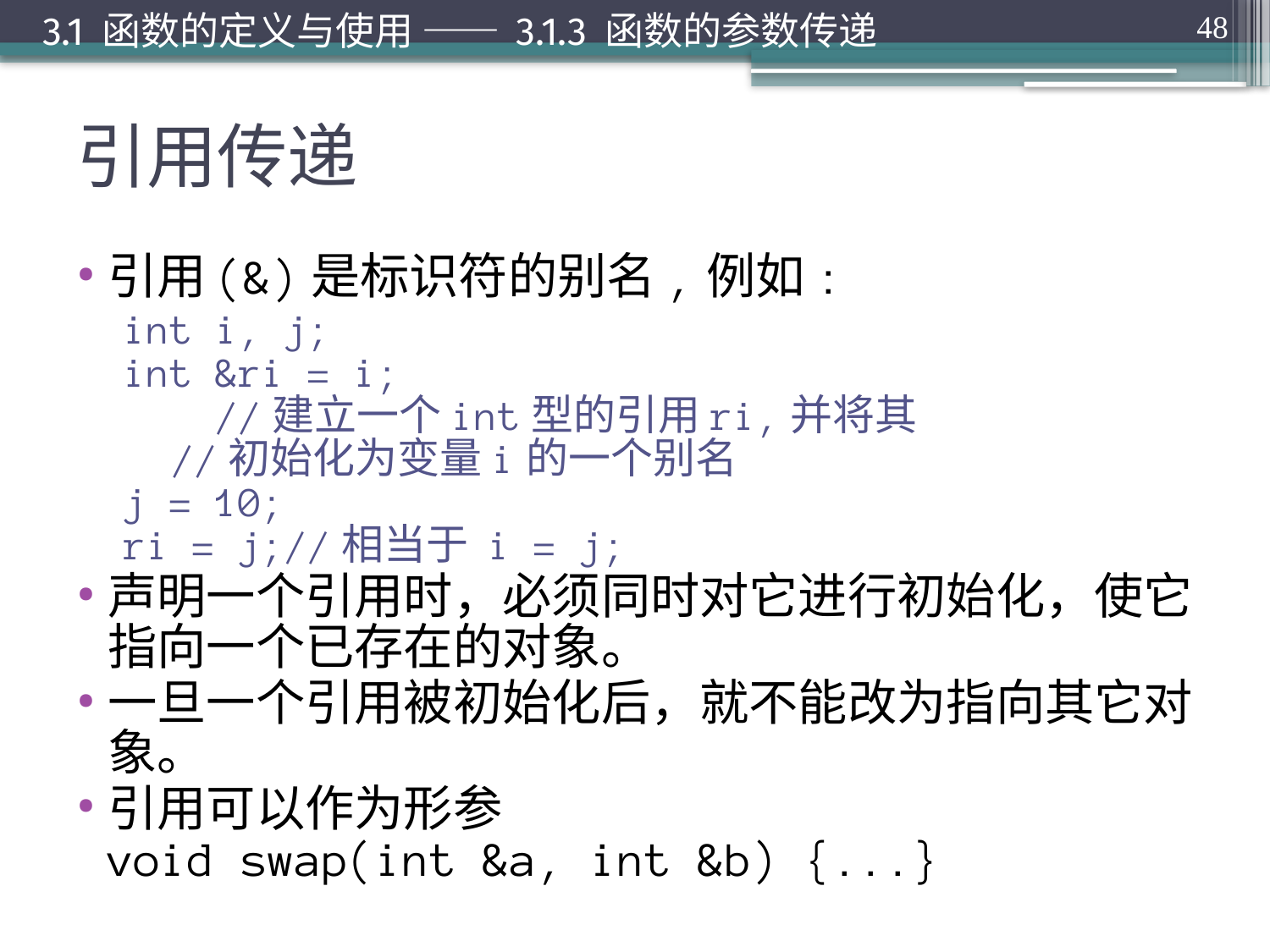

3.1 函数的定义与使用 —— 3.1.3 函数的参数传递
48
# 引用传递
引用(&)是标识符的别名,例如:
int i, j;
int &ri = i;
    //建立一个int型的引用ri,并将其
    //初始化为变量i的一个别名
j = 10;
ri = j;//相当于 i = j;
声明一个引用时，必须同时对它进行初始化，使它指向一个已存在的对象。
一旦一个引用被初始化后，就不能改为指向其它对象。
引用可以作为形参
void swap(int &a, int &b) {...}